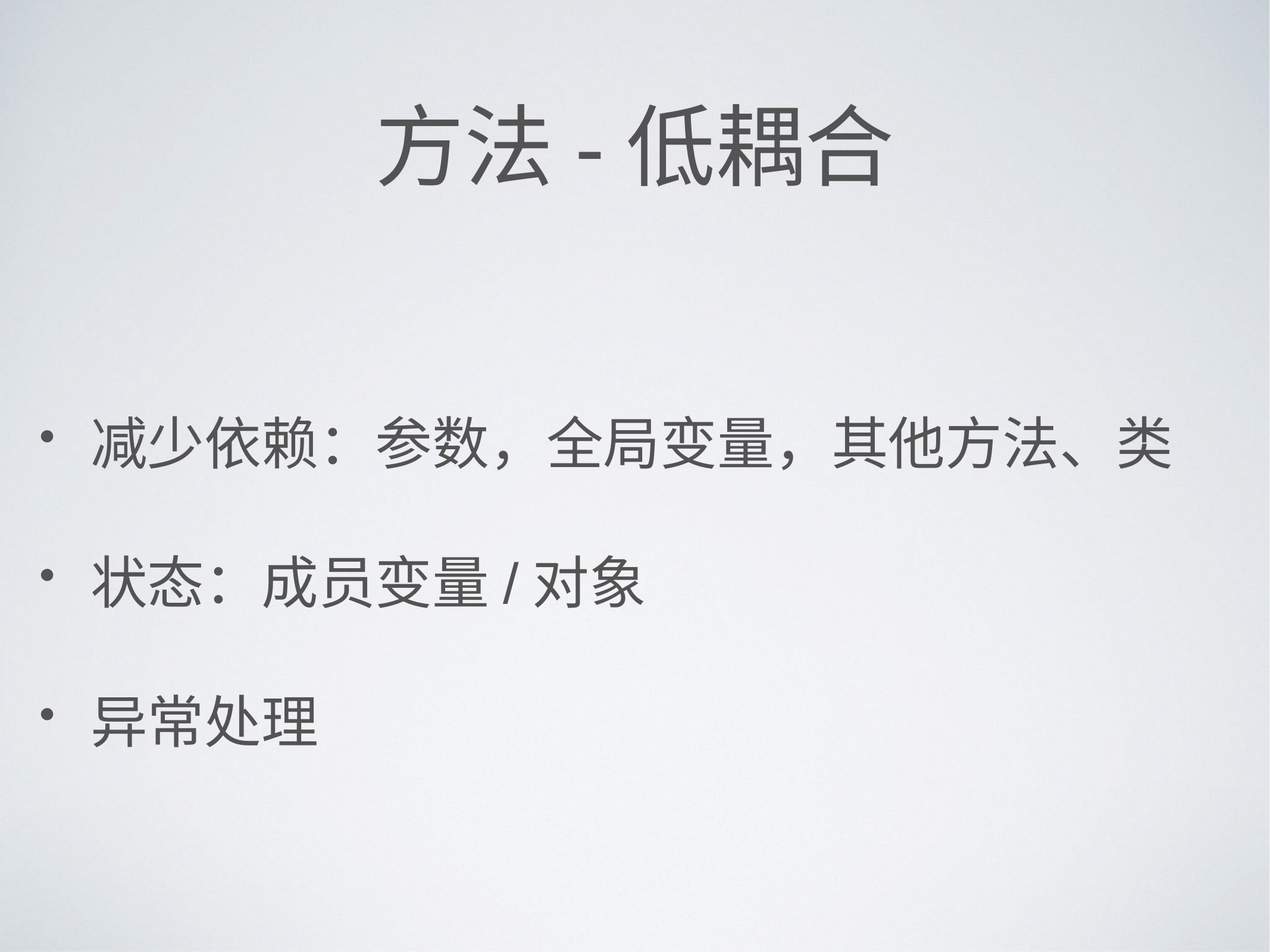

# 方法-低耦合
减少依赖：参数，全局变量，其他方法、类
状态：成员变量/对象
异常处理